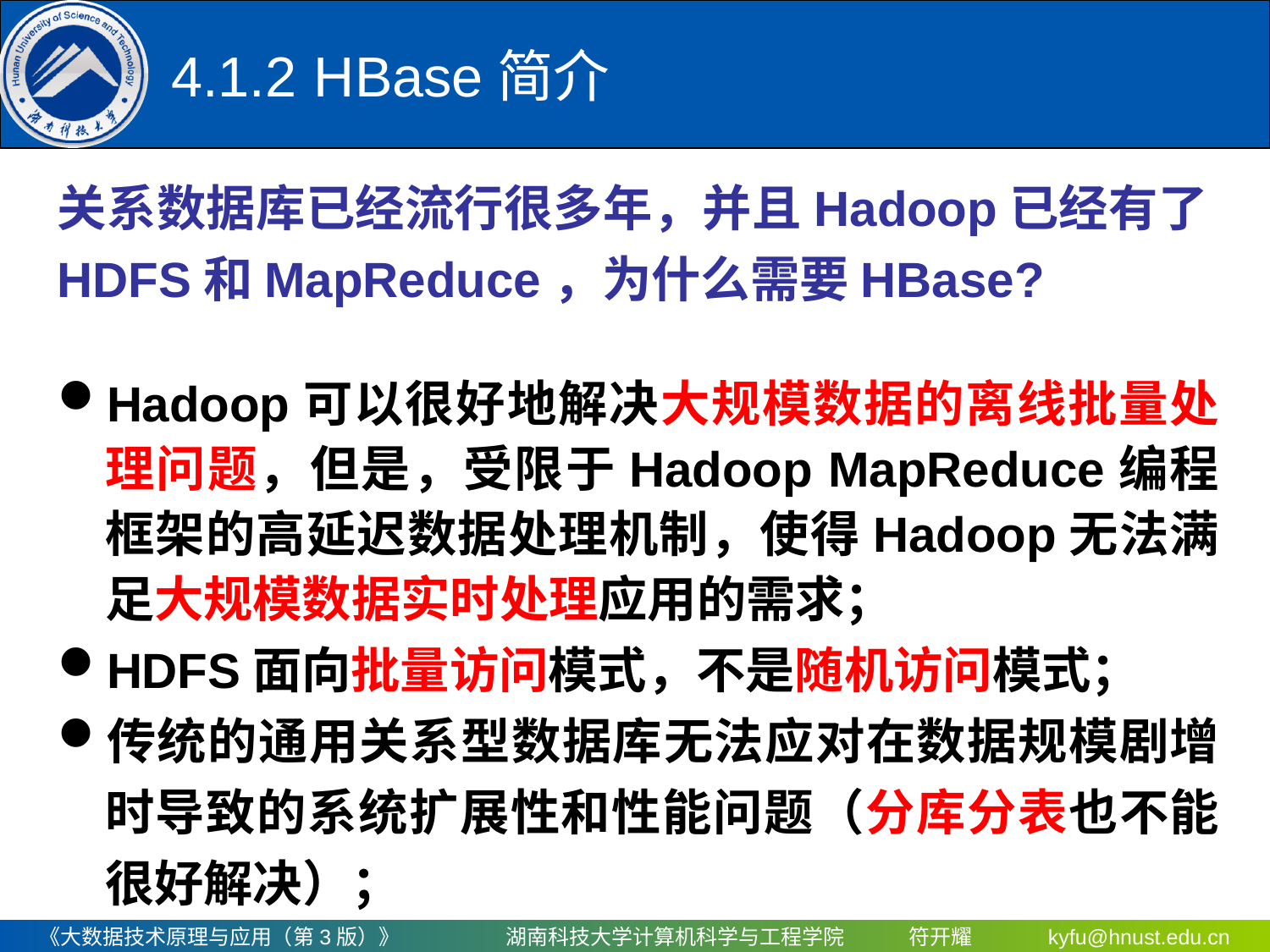

4.1.2	 HBase简介
关系数据库已经流行很多年，并且Hadoop已经有了HDFS和MapReduce，为什么需要HBase?

Hadoop可以很好地解决大规模数据的离线批量处理问题，但是，受限于Hadoop MapReduce编程框架的高延迟数据处理机制，使得Hadoop无法满足大规模数据实时处理应用的需求；
HDFS面向批量访问模式，不是随机访问模式；
传统的通用关系型数据库无法应对在数据规模剧增时导致的系统扩展性和性能问题（分库分表也不能很好解决）；